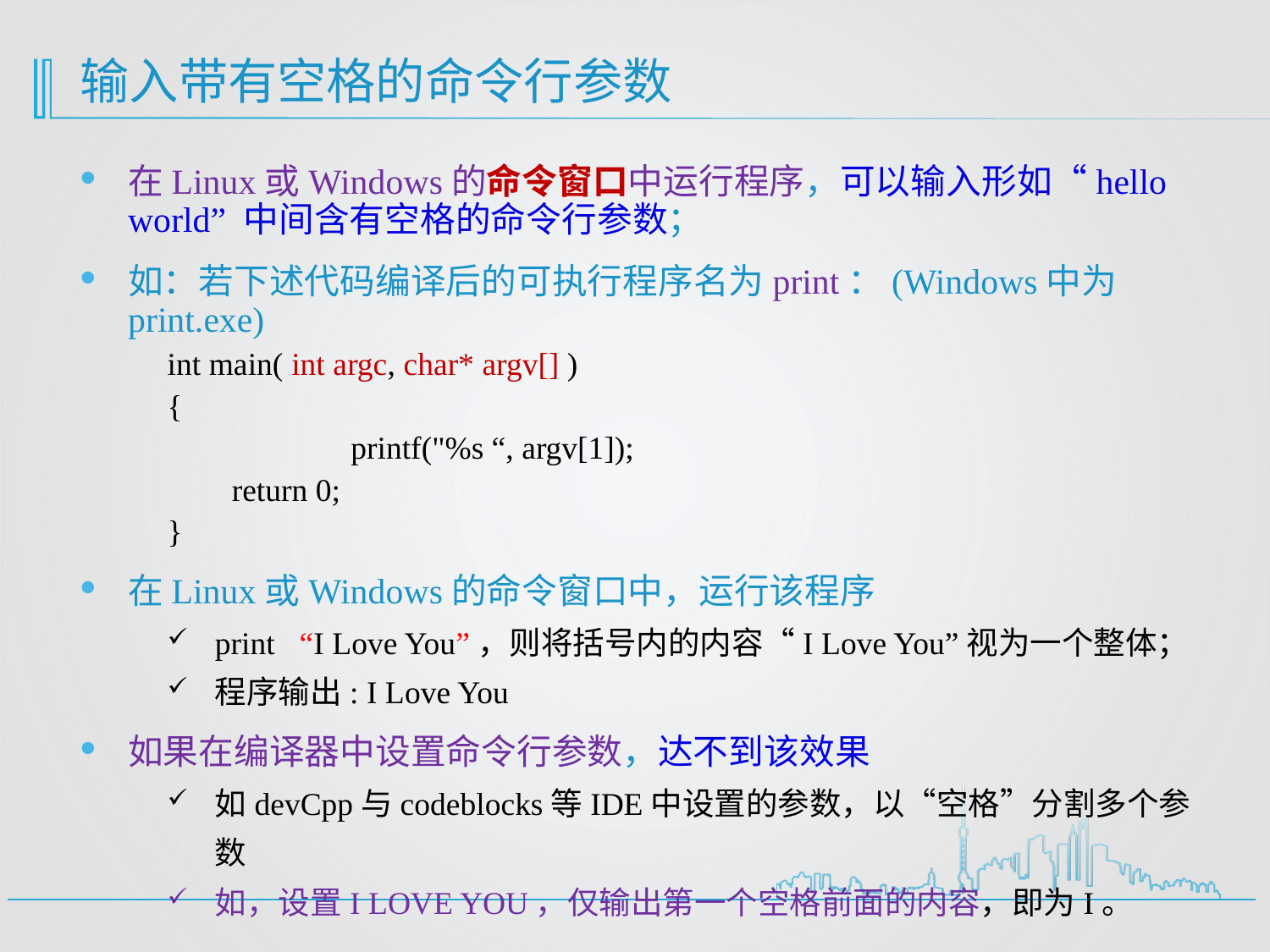

# 输入带有空格的命令行参数
在Linux或Windows的命令窗口中运行程序，可以输入形如“hello world” 中间含有空格的命令行参数；
如：若下述代码编译后的可执行程序名为print：(Windows中为print.exe)
int main( int argc, char* argv[] )
{
	       printf("%s “, argv[1]);
        return 0;
}
在Linux或Windows的命令窗口中，运行该程序
print   “I Love You”，则将括号内的内容“I Love You”视为一个整体；
程序输出: I Love You
如果在编译器中设置命令行参数，达不到该效果
如devCpp与codeblocks等IDE中设置的参数，以“空格”分割多个参数
如，设置I LOVE YOU，仅输出第一个空格前面的内容，即为I。